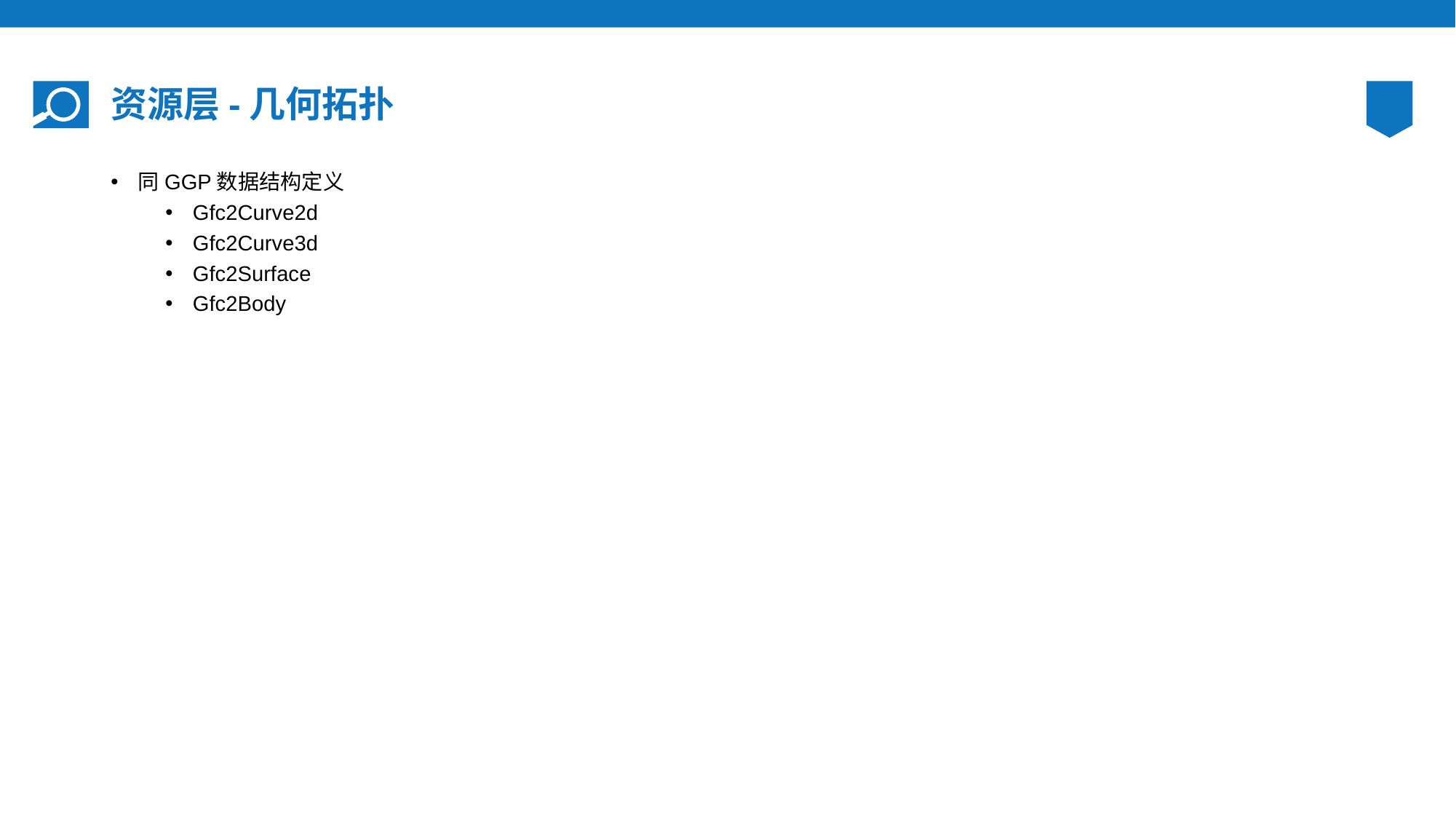

# 资源层-几何拓扑
同GGP数据结构定义
Gfc2Curve2d
Gfc2Curve3d
Gfc2Surface
Gfc2Body